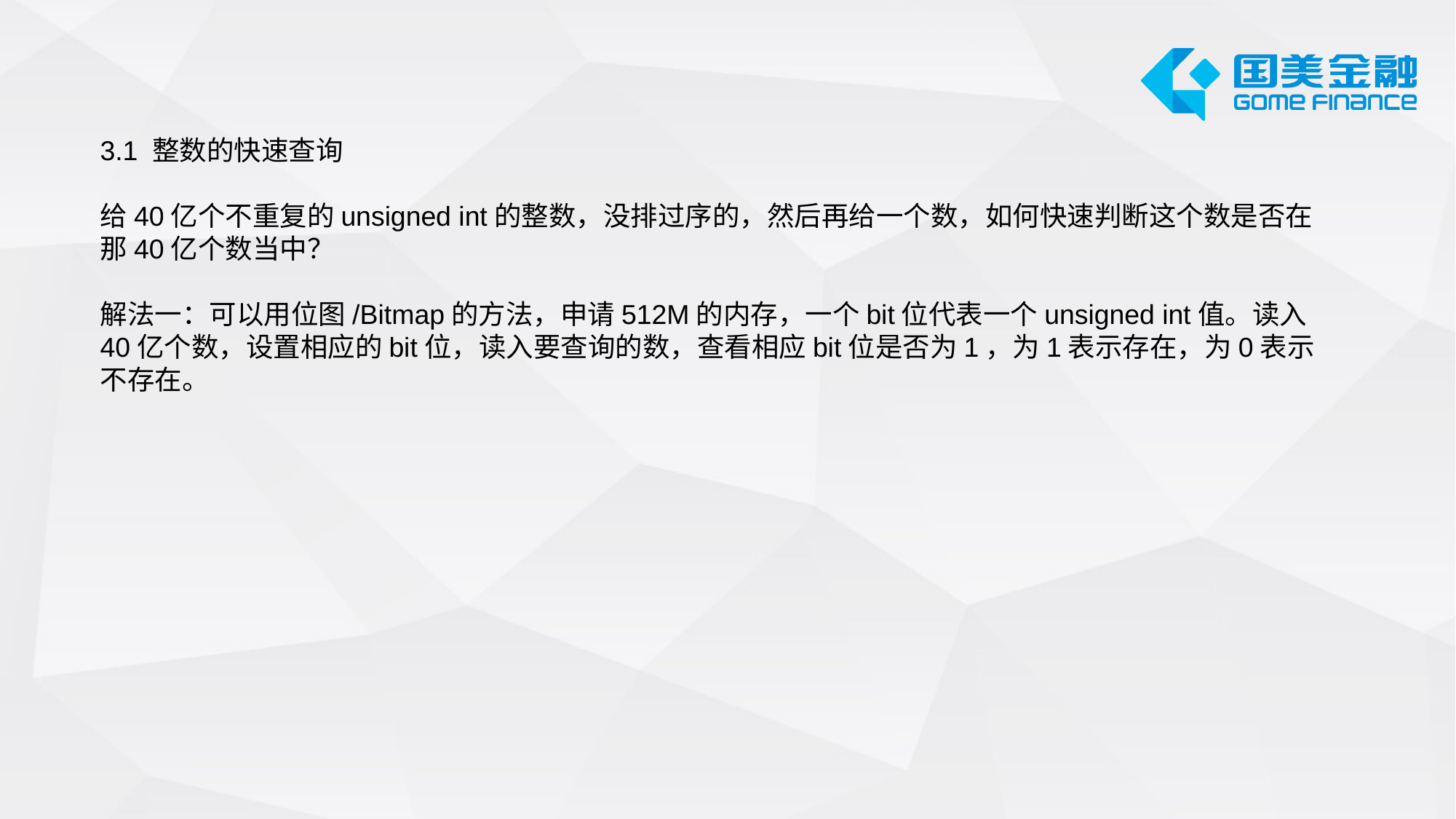

3.1 整数的快速查询

给40亿个不重复的unsigned int的整数，没排过序的，然后再给一个数，如何快速判断这个数是否在那40亿个数当中？

解法一：可以用位图/Bitmap的方法，申请512M的内存，一个bit位代表一个unsigned int值。读入40亿个数，设置相应的bit位，读入要查询的数，查看相应bit位是否为1，为1表示存在，为0表示不存在。